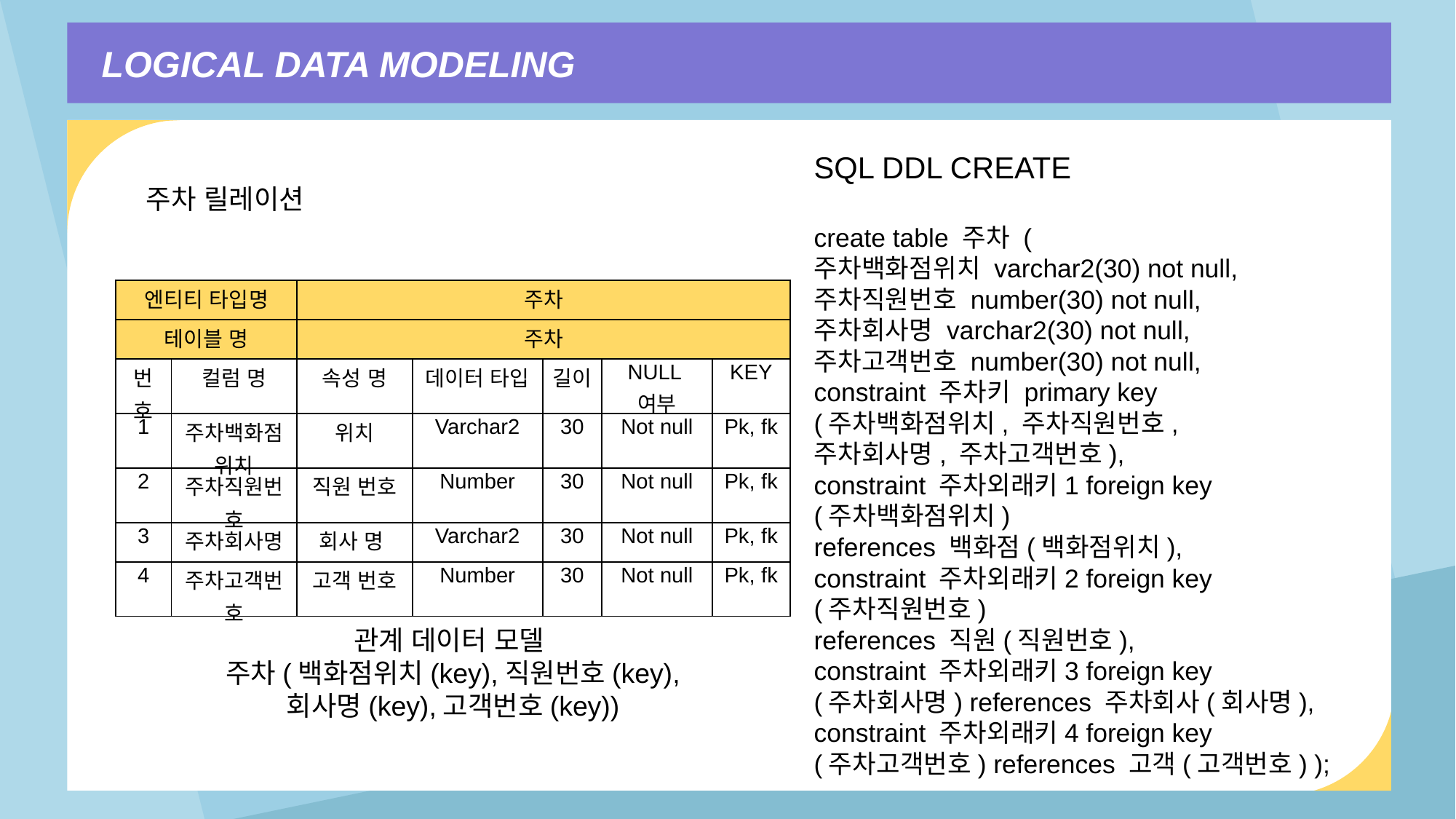

LOGICAL DATA MODELING

	SQL DDL CREATE

	create table 주차 (
	주차백화점위치 varchar2(30) not null,
	주차직원번호 number(30) not null,
	주차회사명 varchar2(30) not null,
	주차고객번호 number(30) not null,
	constraint 주차키 primary key
	(주차백화점위치, 주차직원번호,
	주차회사명, 주차고객번호),
	constraint 주차외래키1 foreign key
	(주차백화점위치)
	references 백화점(백화점위치),
	constraint 주차외래키2 foreign key
	(주차직원번호)
	references 직원(직원번호),
	constraint 주차외래키3 foreign key
	(주차회사명) references 주차회사(회사명),
	constraint 주차외래키4 foreign key
	(주차고객번호) references 고객(고객번호) );
주차 릴레이션
| 엔티티 타입명 |  | 주차 |  |  |  |  |
| --- | --- | --- | --- | --- | --- | --- |
| 테이블 명 |  | 주차 |  |  |  |  |
| 번호 | 컬럼 명 | 속성 명 | 데이터 타입 | 길이 | NULL여부 | KEY |
| 1 | 주차백화점위치 | 위치 | Varchar2 | 30 | Not null | Pk, fk |
| 2 | 주차직원번호 | 직원 번호 | Number | 30 | Not null | Pk, fk |
| 3 | 주차회사명 | 회사 명 | Varchar2 | 30 | Not null | Pk, fk |
| 4 | 주차고객번호 | 고객 번호 | Number | 30 | Not null | Pk, fk |

관계 데이터 모델
주차(백화점위치(key),직원번호(key),
회사명(key),고객번호(key))